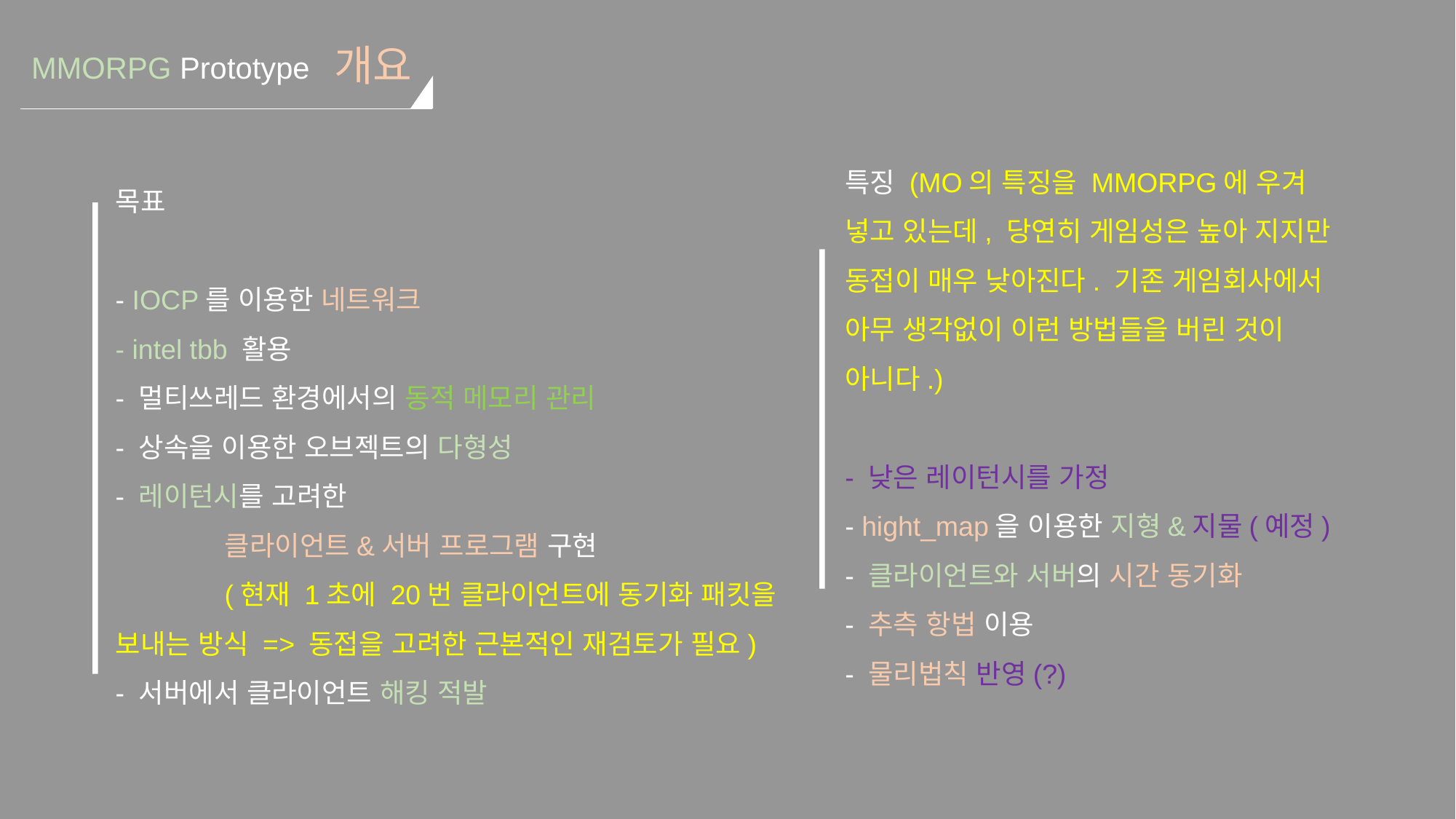

# 개요
MMORPG Prototype

목표

- IOCP를 이용한 네트워크
- intel tbb 활용
- 멀티쓰레드 환경에서의 동적 메모리 관리
- 상속을 이용한 오브젝트의 다형성
- 레이턴시를 고려한
	클라이언트&서버 프로그램 구현
	(현재 1초에 20번 클라이언트에 동기화 패킷을 보내는 방식 => 동접을 고려한 근본적인 재검토가 필요)
- 서버에서 클라이언트 해킹 적발

특징 (MO의 특징을 MMORPG에 우겨 넣고 있는데, 당연히 게임성은 높아 지지만 동접이 매우 낮아진다. 기존 게임회사에서 아무 생각없이 이런 방법들을 버린 것이 아니다.)

- 낮은 레이턴시를 가정
- hight_map을 이용한 지형&지물(예정)
- 클라이언트와 서버의 시간 동기화
- 추측 항법 이용
- 물리법칙 반영(?)